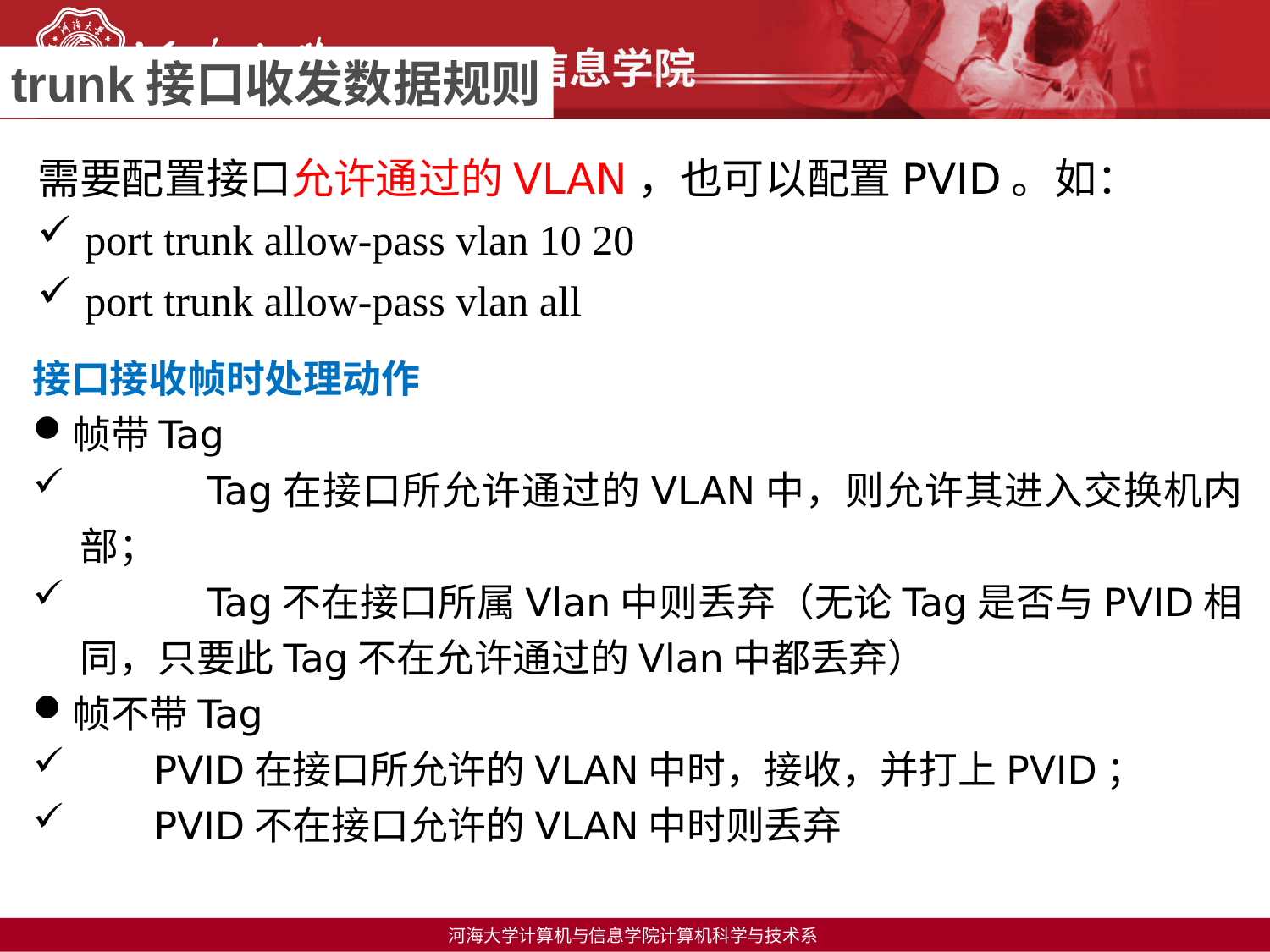

trunk接口收发数据规则

需要配置接口允许通过的VLAN，也可以配置PVID。如：
port trunk allow-pass vlan 10 20
port trunk allow-pass vlan all
接口接收帧时处理动作
帧带Tag
	Tag在接口所允许通过的VLAN中，则允许其进入交换机内部；
	Tag不在接口所属Vlan中则丢弃（无论Tag是否与PVID相同，只要此Tag不在允许通过的Vlan中都丢弃）
帧不带Tag
      PVID在接口所允许的VLAN中时，接收，并打上PVID；
      PVID不在接口允许的VLAN中时则丢弃